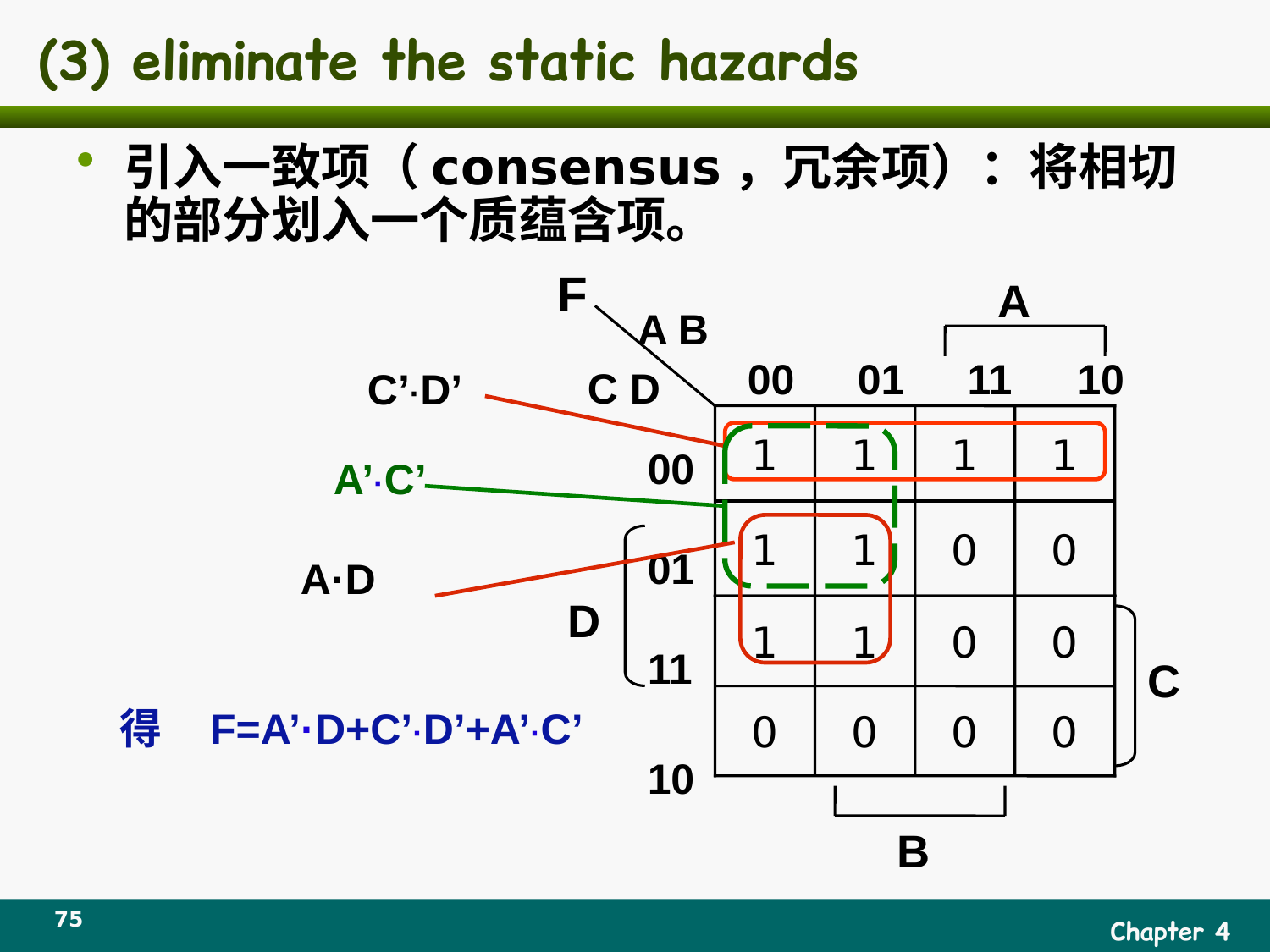

# (3) eliminate the static hazards
引入一致项（consensus，冗余项）：将相切的部分划入一个质蕴含项。
F
A
A B

00
01
11
10
C D
C’·D’

1

1

1

1

1

1
0
0

1

1

0

0

0

0
0
0

00

01

A·D
D

11
C
10

B

A’·C’

得    F=A’·D+C’·D’+A’·C’
75
Chapter 4